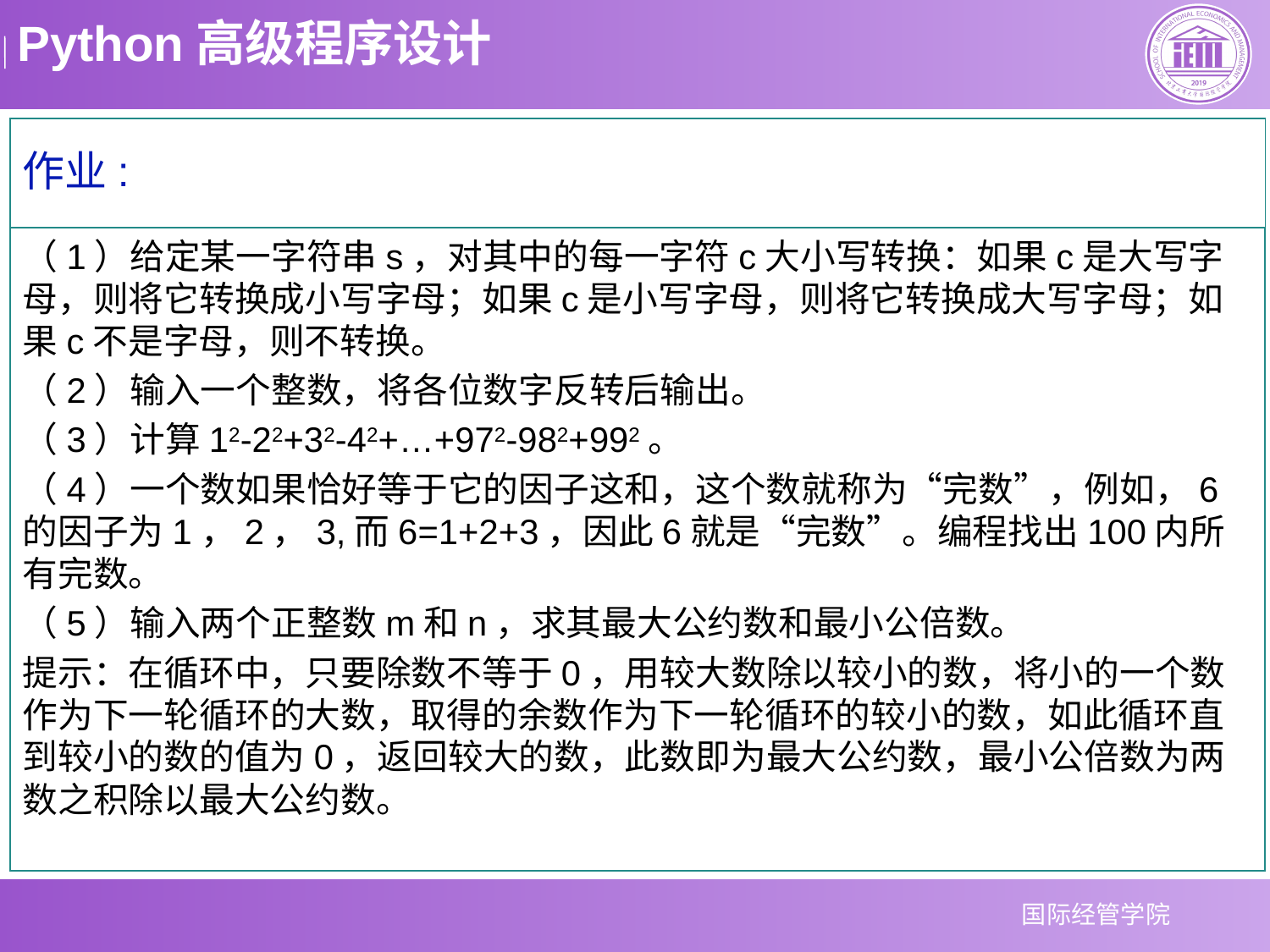

作业:
（1）给定某一字符串s，对其中的每一字符c大小写转换：如果c是大写字母，则将它转换成小写字母；如果c是小写字母，则将它转换成大写字母；如果c不是字母，则不转换。
（2）输入一个整数，将各位数字反转后输出。
（3）计算12-22+32-42+…+972-982+992。
（4）一个数如果恰好等于它的因子这和，这个数就称为“完数”，例如，6的因子为1，2，3,而6=1+2+3，因此6就是“完数”。编程找出100内所有完数。
（5）输入两个正整数m和n，求其最大公约数和最小公倍数。
提示：在循环中，只要除数不等于0，用较大数除以较小的数，将小的一个数作为下一轮循环的大数，取得的余数作为下一轮循环的较小的数，如此循环直到较小的数的值为0，返回较大的数，此数即为最大公约数，最小公倍数为两数之积除以最大公约数。